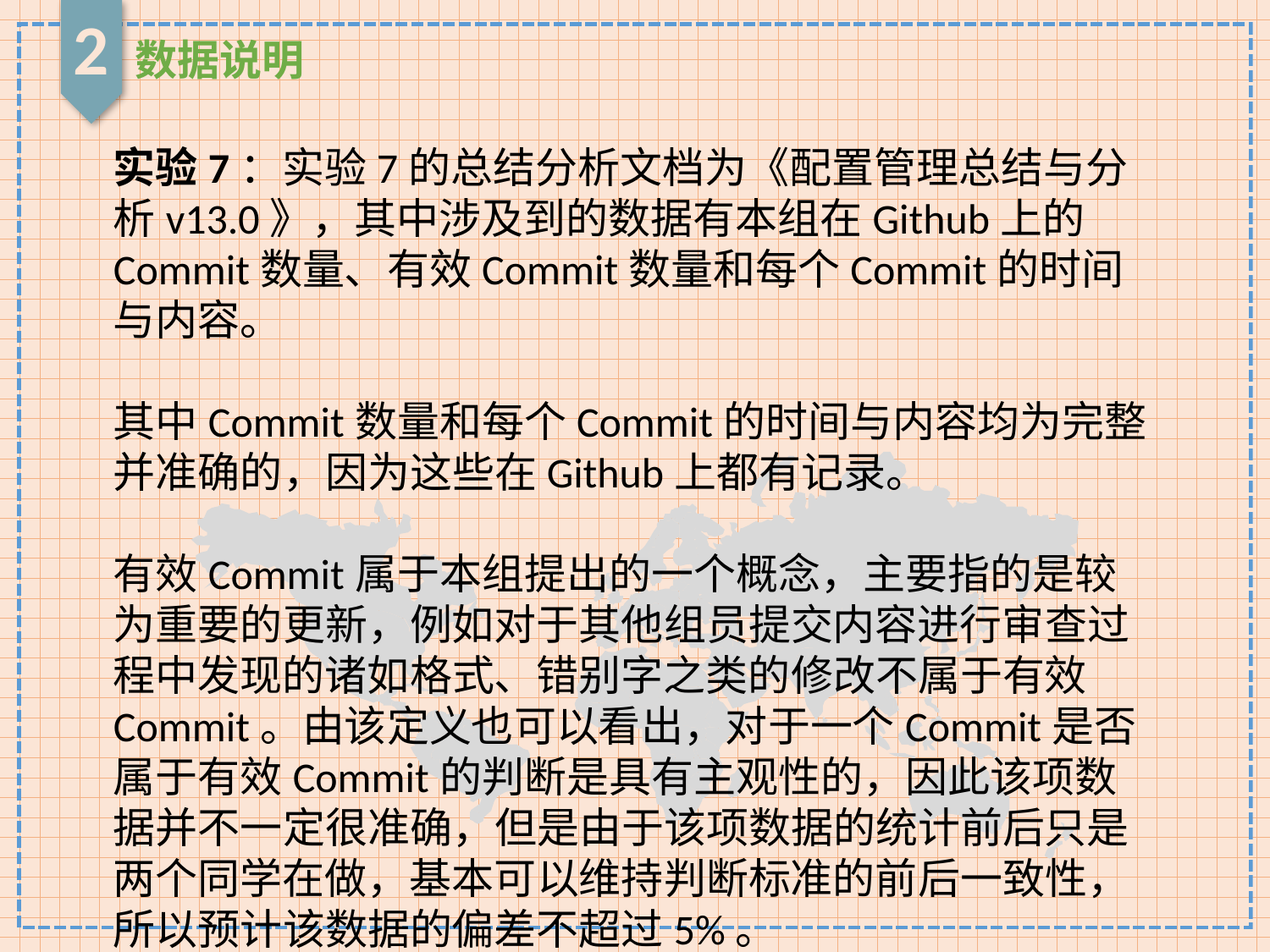

2
数据说明
实验7：实验7的总结分析文档为《配置管理总结与分析v13.0》，其中涉及到的数据有本组在Github上的Commit数量、有效Commit数量和每个Commit的时间与内容。

其中Commit数量和每个Commit的时间与内容均为完整并准确的，因为这些在Github上都有记录。

有效Commit属于本组提出的一个概念，主要指的是较为重要的更新，例如对于其他组员提交内容进行审查过程中发现的诸如格式、错别字之类的修改不属于有效Commit。由该定义也可以看出，对于一个Commit是否属于有效Commit的判断是具有主观性的，因此该项数据并不一定很准确，但是由于该项数据的统计前后只是两个同学在做，基本可以维持判断标准的前后一致性，所以预计该数据的偏差不超过5%。